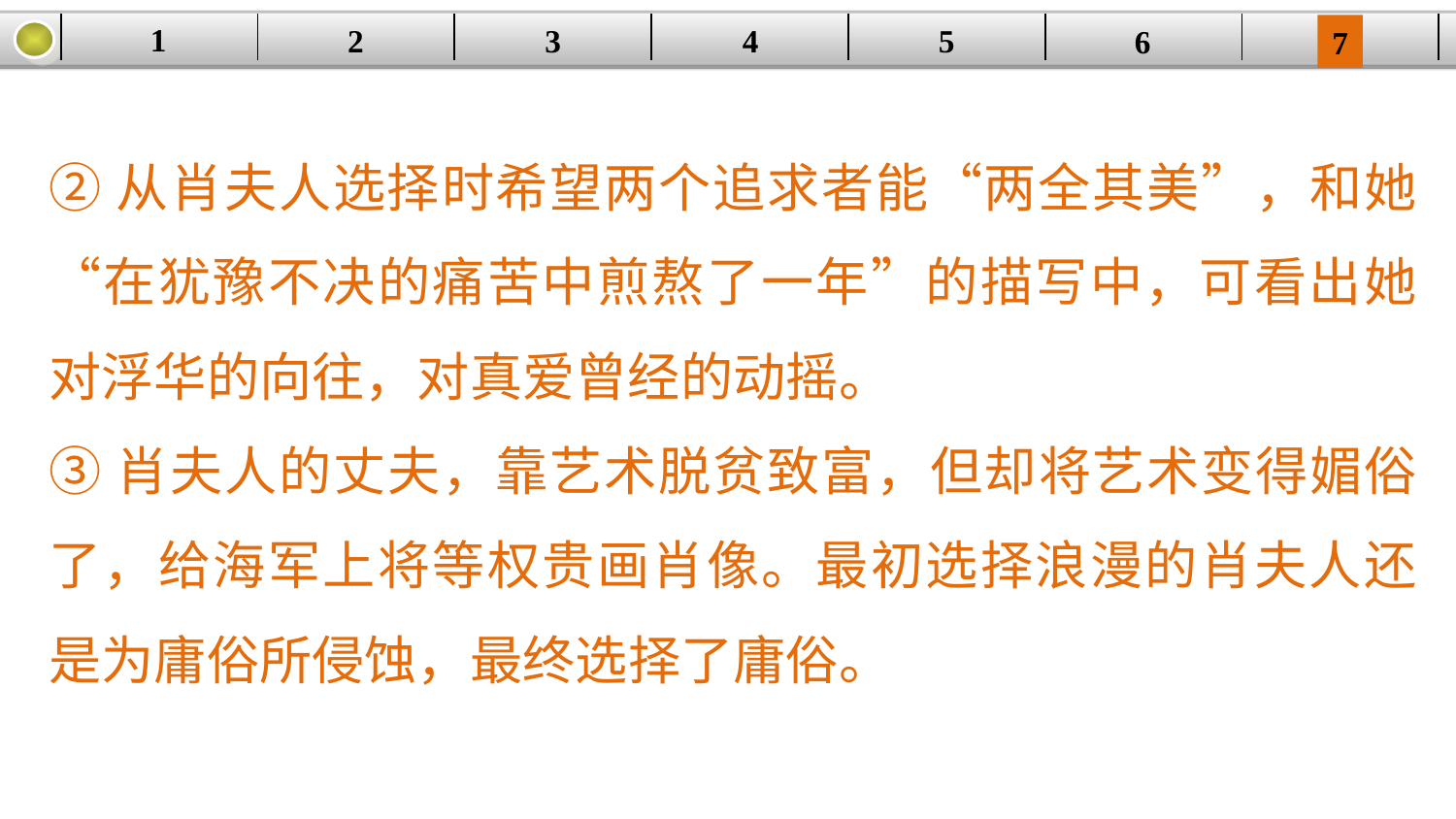

1
5
3
2
|  |  |  |  |  |  |  |
| --- | --- | --- | --- | --- | --- | --- |
4
6
7

②从肖夫人选择时希望两个追求者能“两全其美”，和她“在犹豫不决的痛苦中煎熬了一年”的描写中，可看出她对浮华的向往，对真爱曾经的动摇。
③肖夫人的丈夫，靠艺术脱贫致富，但却将艺术变得媚俗了，给海军上将等权贵画肖像。最初选择浪漫的肖夫人还是为庸俗所侵蚀，最终选择了庸俗。